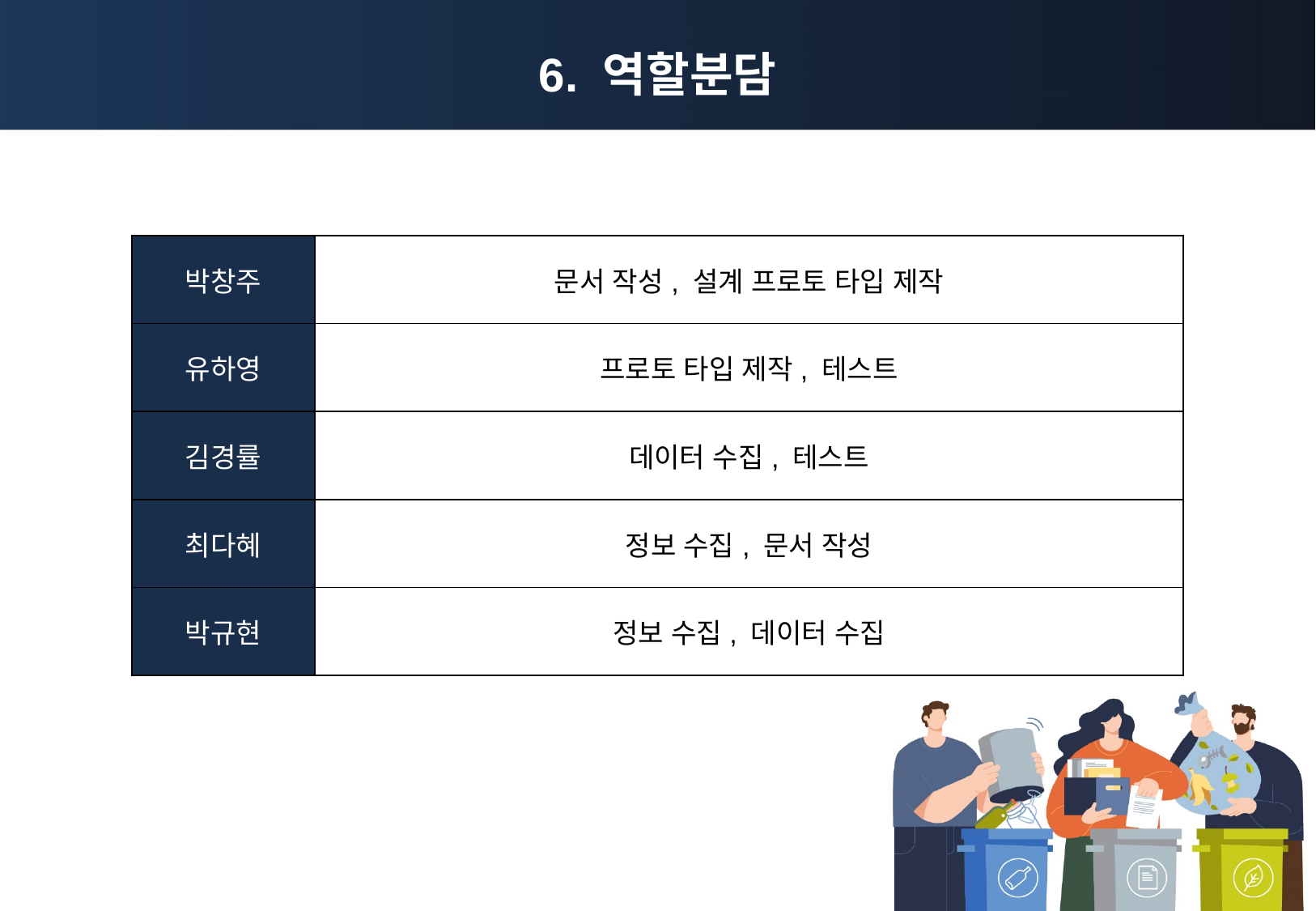

6. 역할분담
| 박창주 | 문서 작성, 설계 프로토 타입 제작 |
| --- | --- |
| 유하영 | 프로토 타입 제작, 테스트 |
| 김경률 | 데이터 수집, 테스트 |
| 최다혜 | 정보 수집, 문서 작성 |
| 박규현 | 정보 수집, 데이터 수집 |